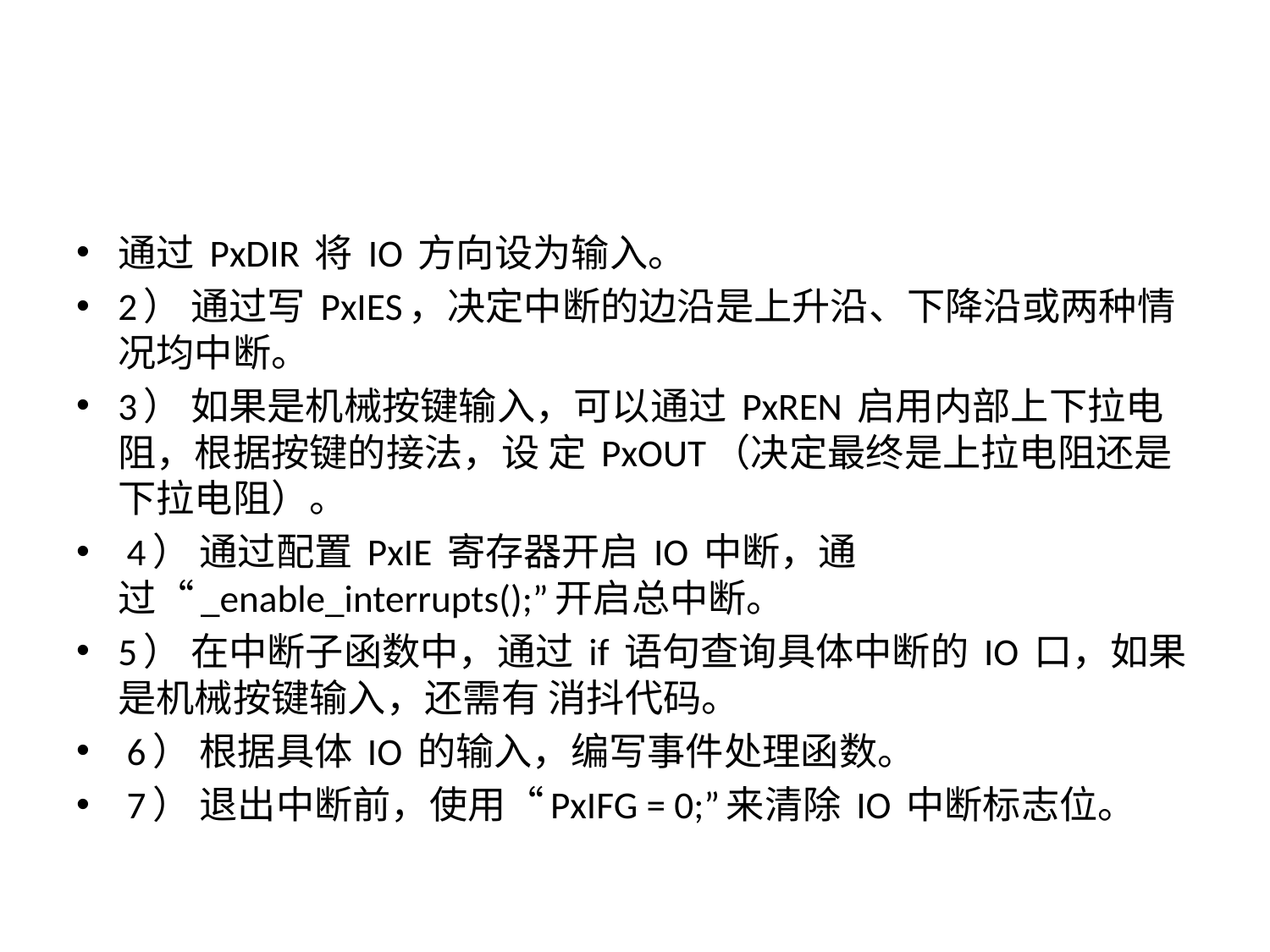

#
通过 PxDIR 将 IO 方向设为输入。
2） 通过写 PxIES，决定中断的边沿是上升沿、下降沿或两种情况均中断。
3） 如果是机械按键输入，可以通过 PxREN 启用内部上下拉电阻，根据按键的接法，设 定 PxOUT（决定最终是上拉电阻还是下拉电阻）。
 4） 通过配置 PxIE 寄存器开启 IO 中断，通过“_enable_interrupts();”开启总中断。
5） 在中断子函数中，通过 if 语句查询具体中断的 IO 口，如果是机械按键输入，还需有 消抖代码。
 6） 根据具体 IO 的输入，编写事件处理函数。
 7） 退出中断前，使用“PxIFG = 0;”来清除 IO 中断标志位。